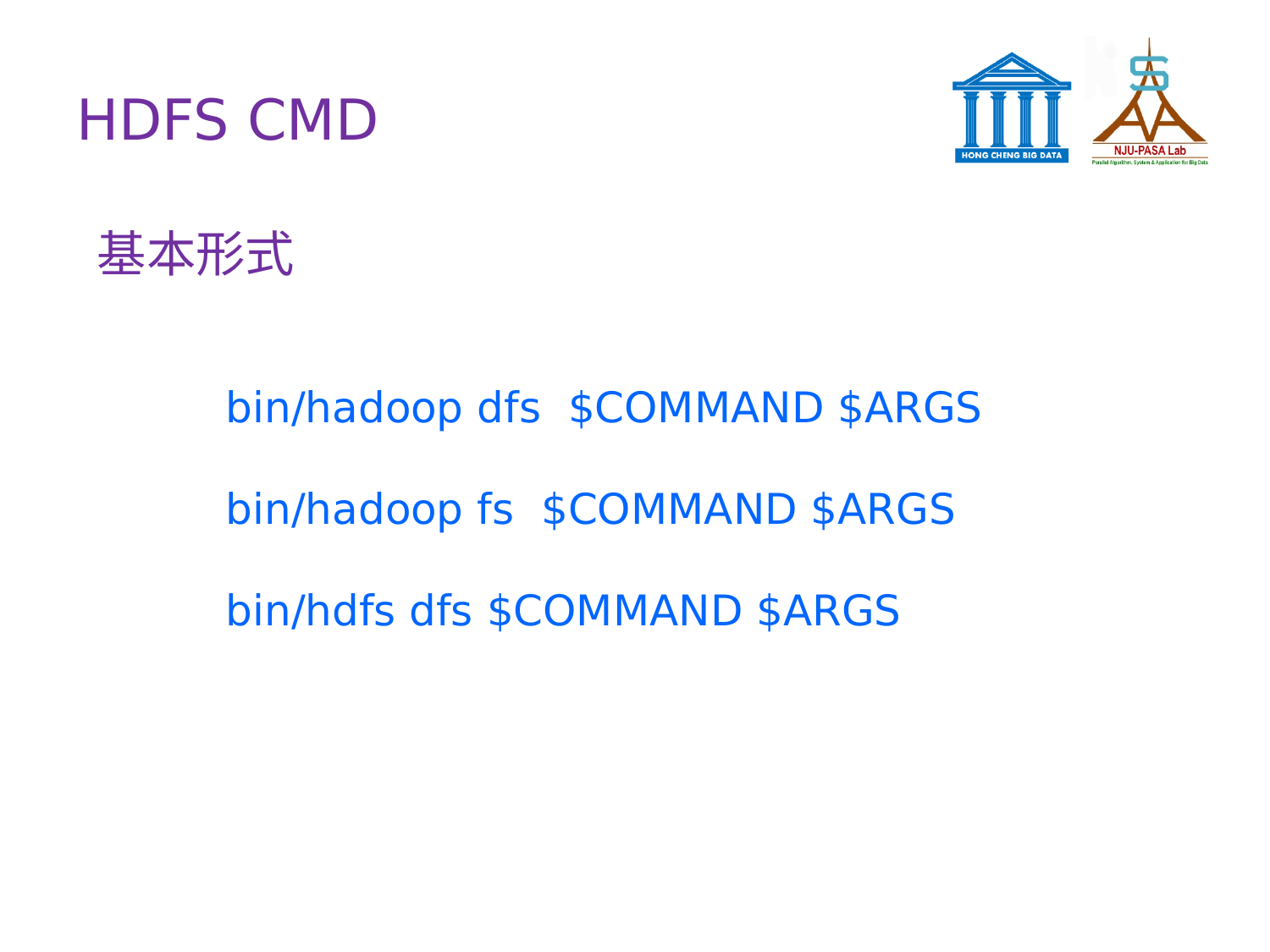

# HDFS CMD
基本形式

bin/hadoop dfs  $COMMAND $ARGS

bin/hadoop fs  $COMMAND $ARGS

bin/hdfs dfs $COMMAND $ARGS